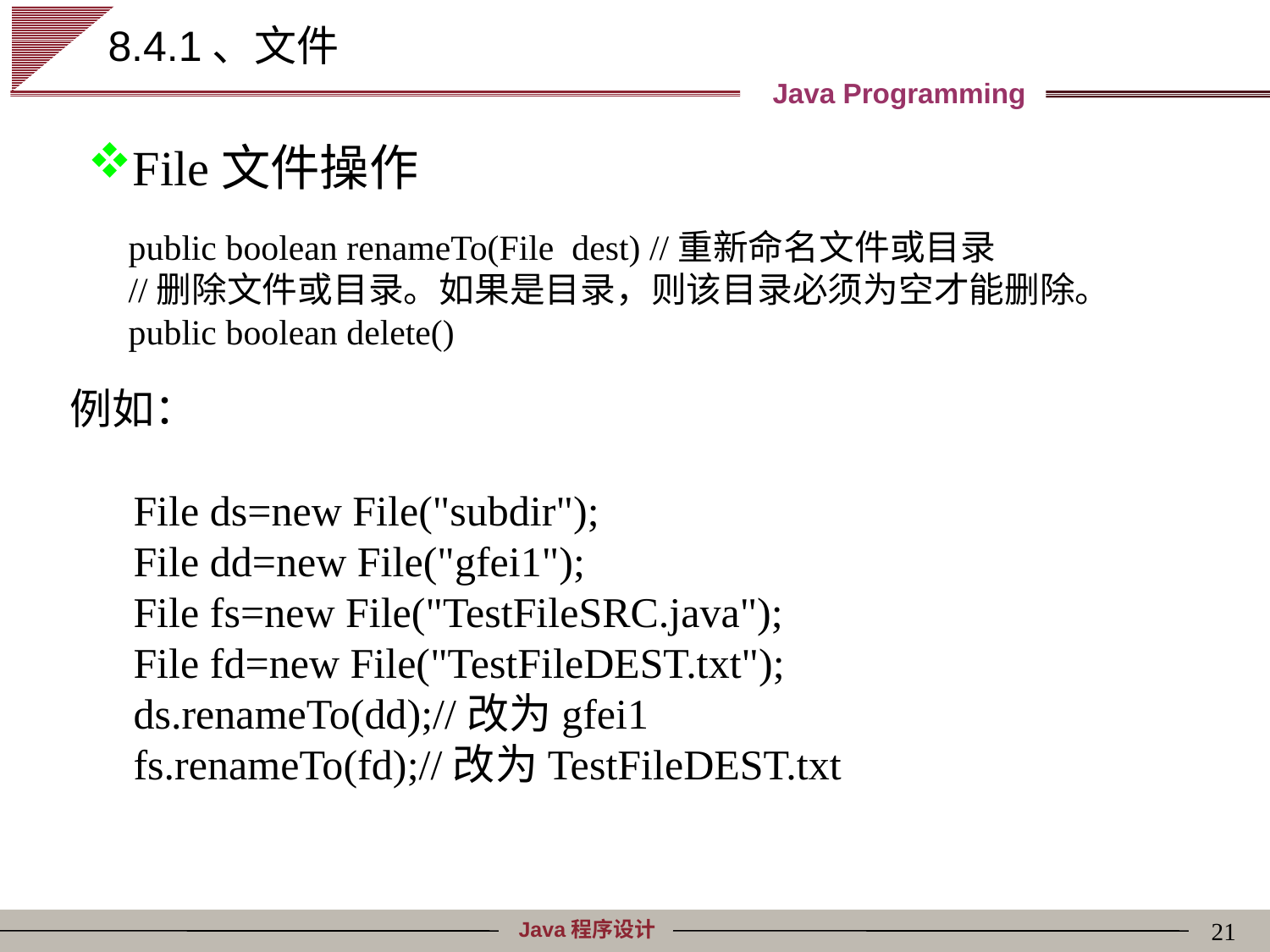

# 8.4.1、文件
File文件操作
public boolean renameTo(File  dest) //重新命名文件或目录
//删除文件或目录。如果是目录，则该目录必须为空才能删除。
public boolean delete()
例如：

File ds=new File("subdir");
File dd=new File("gfei1");
File fs=new File("TestFileSRC.java");
File fd=new File("TestFileDEST.txt");
ds.renameTo(dd);//改为gfei1
fs.renameTo(fd);//改为TestFileDEST.txt